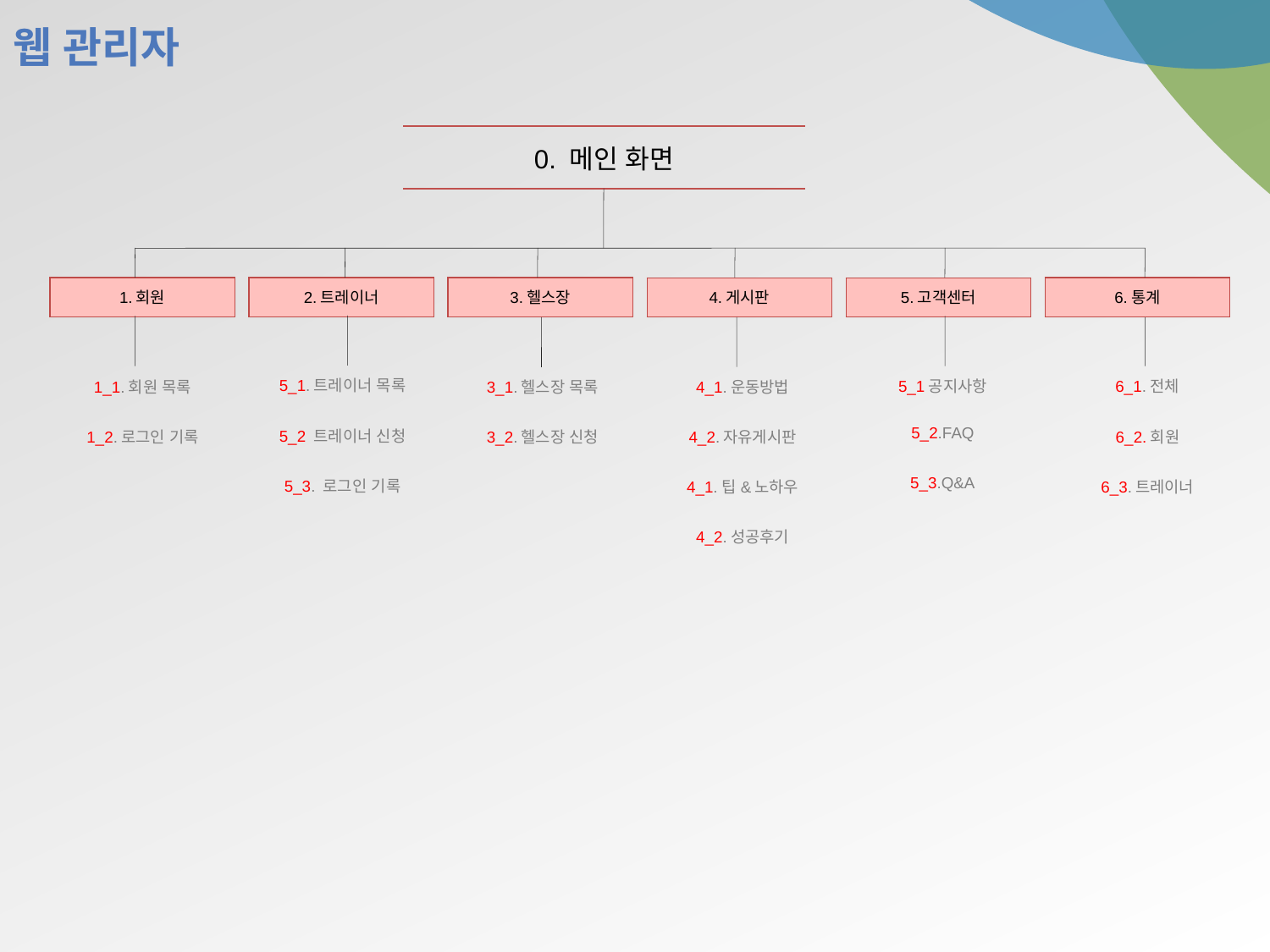

# 웹 관리자
| 0. 메인 화면 |
| --- |

| 1.회원 |
| --- |
| 2.트레이너 |
| --- |
| 3.헬스장 |
| --- |
| 6.통계 |
| --- |
| 4.게시판 |
| --- |
| 5.고객센터 |
| --- |

| 5\_1.트레이너 목록 |
| --- |
| 6\_1.전체 |
| --- |
| 5\_1공지사항 |
| --- |
| 1\_1.회원 목록 |
| --- |
| 4\_1.운동방법 |
| --- |
| 3\_1.헬스장 목록 |
| --- |
| 5\_2 트레이너 신청 |
| --- |
| 1\_2.로그인 기록 |
| --- |
| 3\_2.헬스장 신청 |
| --- |
| 4\_2.자유게시판 |
| --- |
| 5\_2.FAQ |
| --- |
| 6\_2.회원 |
| --- |
| 5\_3. 로그인 기록 |
| --- |
| 5\_3.Q&A |
| --- |
| 6\_3.트레이너 |
| --- |
| 4\_1.팁&노하우 |
| --- |
| 4\_2.성공후기 |
| --- |